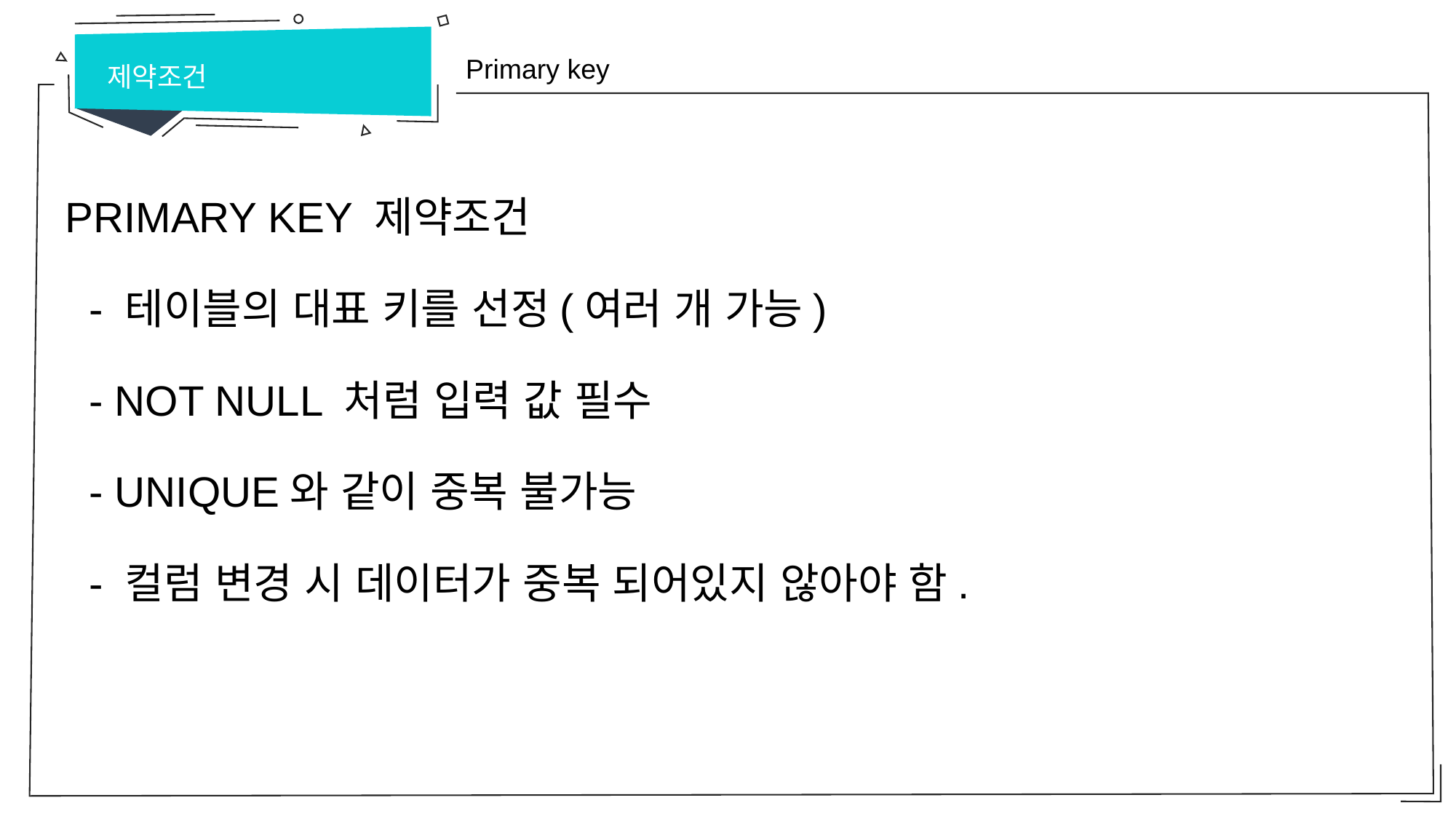

제약조건
Primary key
PRIMARY KEY 제약조건
  - 테이블의 대표 키를 선정(여러 개 가능)
  - NOT NULL 처럼 입력 값 필수
  - UNIQUE와 같이 중복 불가능
  - 컬럼 변경 시 데이터가 중복 되어있지 않아야 함.